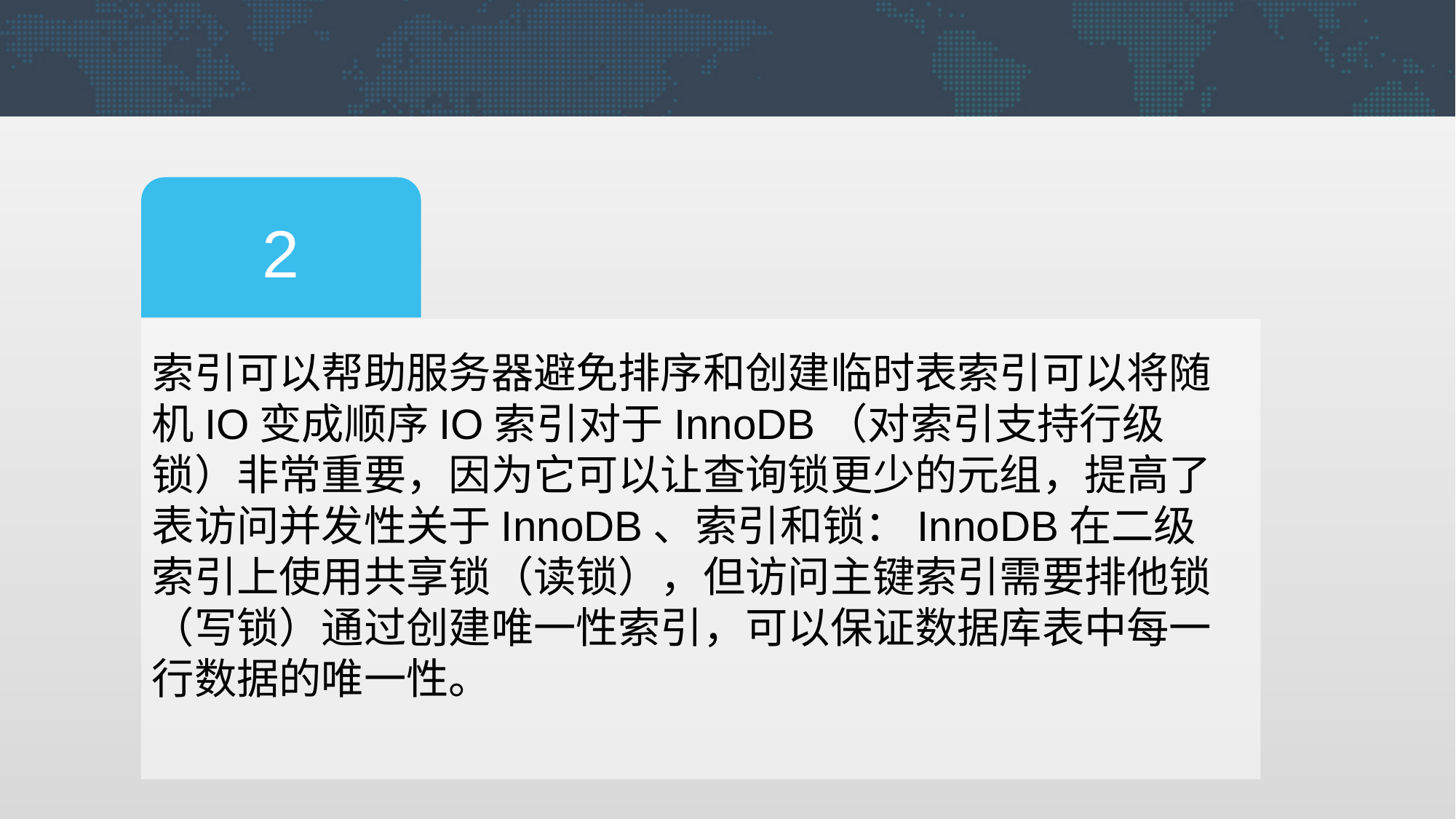

2

索引可以帮助服务器避免排序和创建临时表索引可以将随机IO变成顺序IO索引对于InnoDB（对索引支持行级锁）非常重要，因为它可以让查询锁更少的元组，提高了表访问并发性关于InnoDB、索引和锁：InnoDB在二级索引上使用共享锁（读锁），但访问主键索引需要排他锁（写锁）通过创建唯一性索引，可以保证数据库表中每一行数据的唯一性。